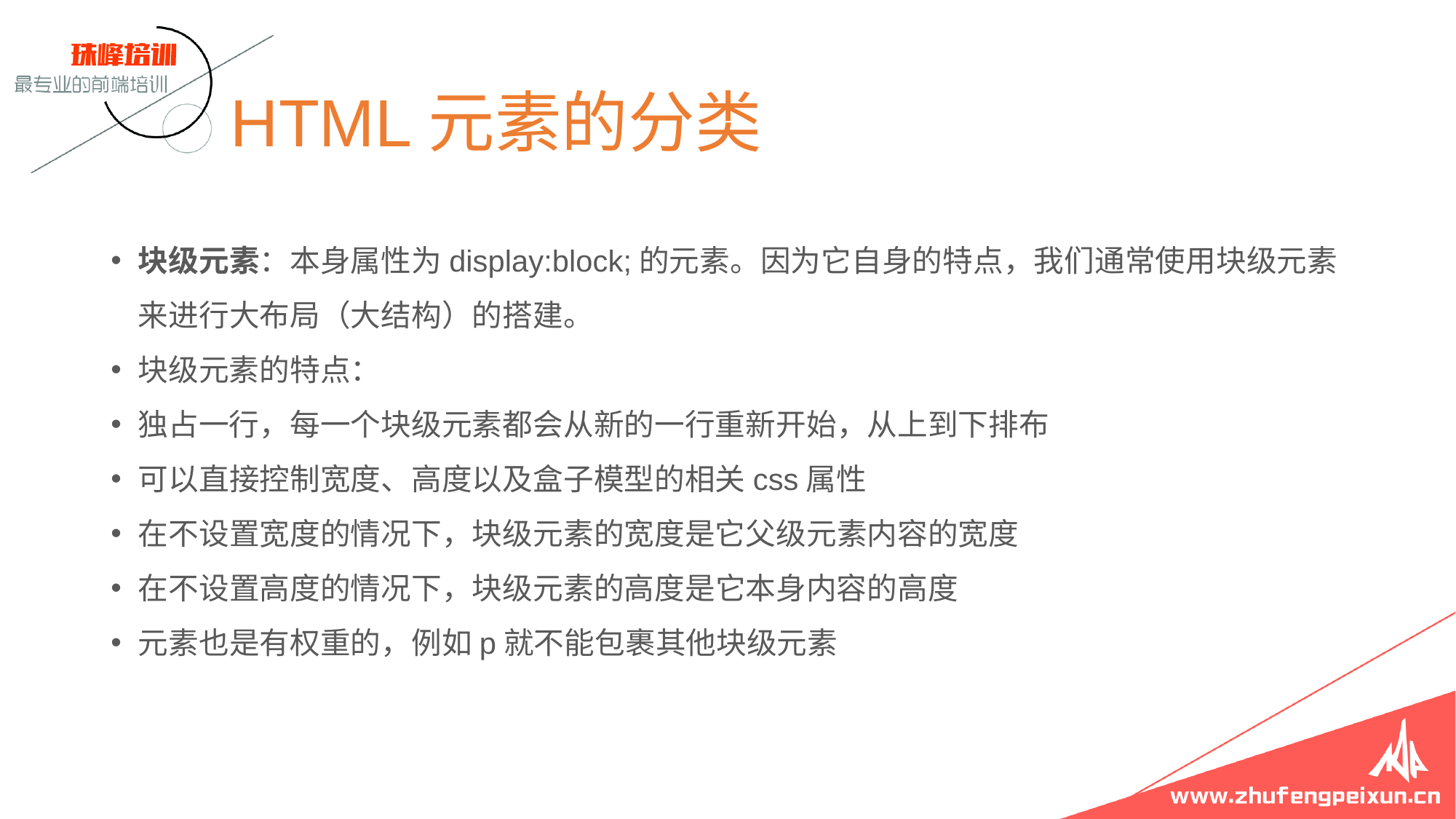

# HTML元素的分类
块级元素：本身属性为display:block;的元素。因为它自身的特点，我们通常使用块级元素来进行大布局（大结构）的搭建。
块级元素的特点：
独占一行，每一个块级元素都会从新的一行重新开始，从上到下排布
可以直接控制宽度、高度以及盒子模型的相关css属性
在不设置宽度的情况下，块级元素的宽度是它父级元素内容的宽度
在不设置高度的情况下，块级元素的高度是它本身内容的高度
元素也是有权重的，例如p就不能包裹其他块级元素